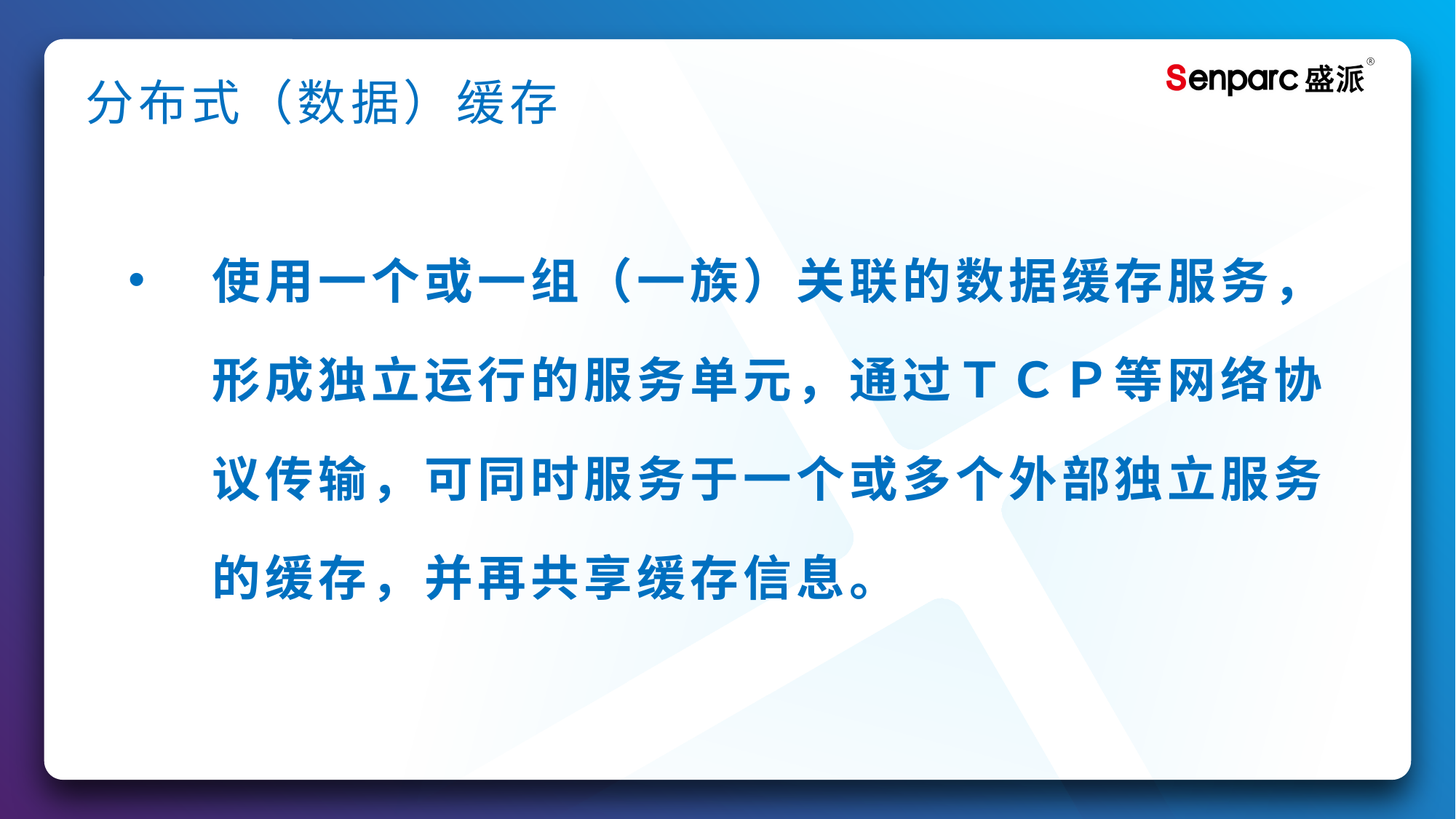

# 分布式（数据）缓存
使用一个或一组（一族）关联的数据缓存服务，形成独立运行的服务单元，通过ＴＣＰ等网络协议传输，可同时服务于一个或多个外部独立服务的缓存，并再共享缓存信息。